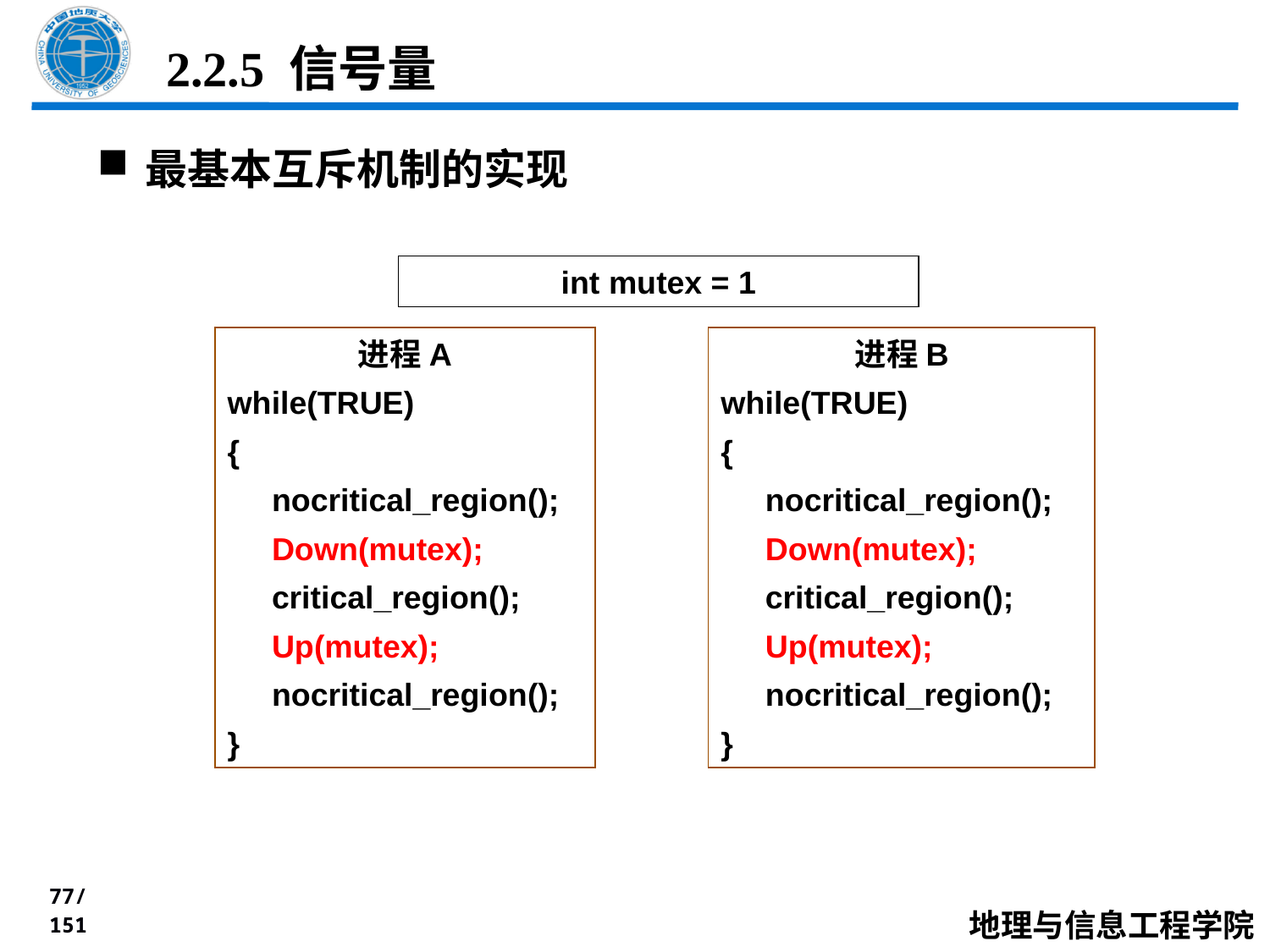

2.2.5 信号量
最基本互斥机制的实现
int mutex = 1
进程B
while(TRUE)
{
     nocritical_region();
     Down(mutex);
     critical_region();
     Up(mutex);
     nocritical_region();
}
进程A
while(TRUE)
{
     nocritical_region();
     Down(mutex);
     critical_region();
     Up(mutex);
     nocritical_region();
}